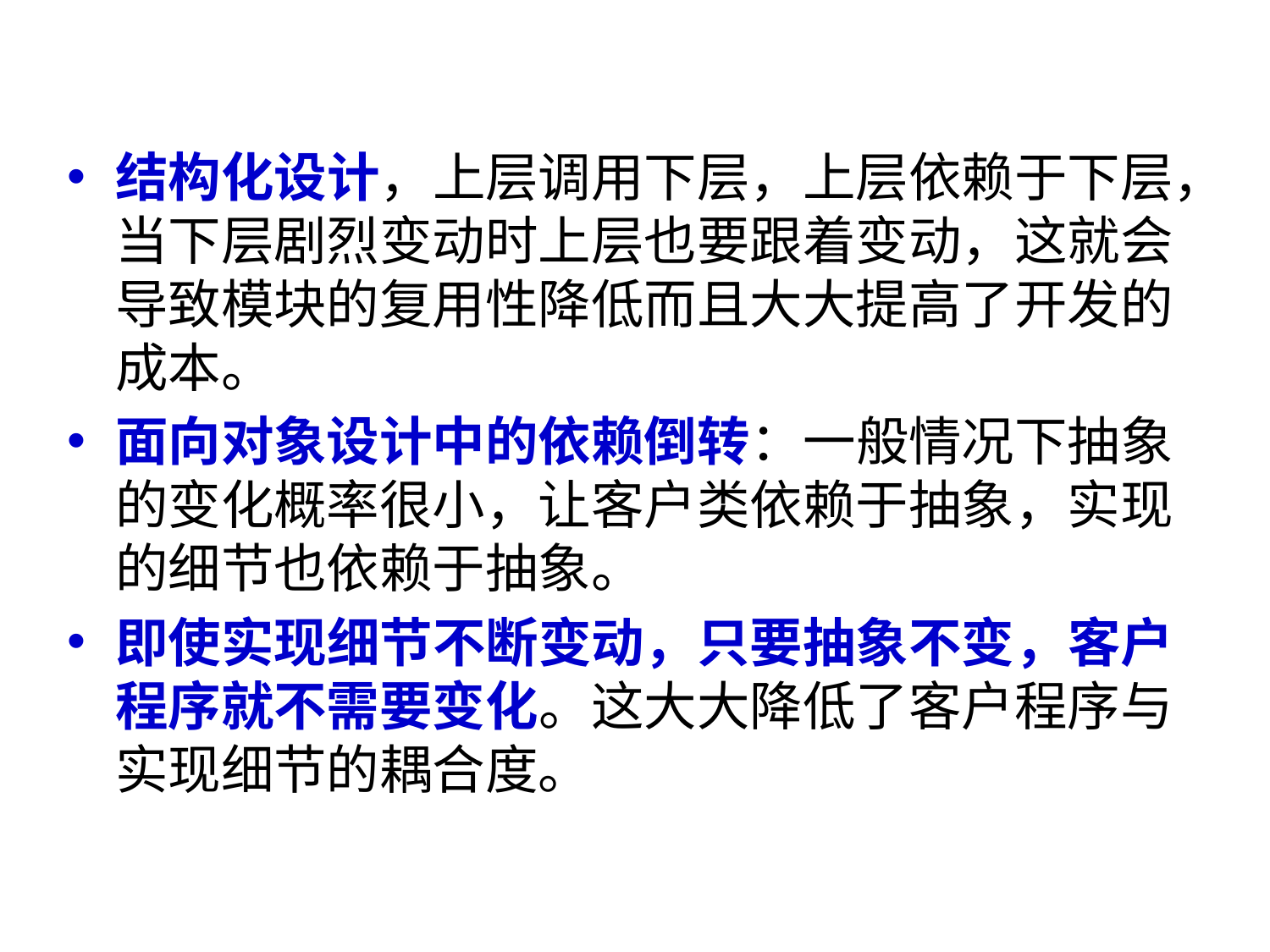

结构化设计，上层调用下层，上层依赖于下层，当下层剧烈变动时上层也要跟着变动，这就会导致模块的复用性降低而且大大提高了开发的成本。
面向对象设计中的依赖倒转：一般情况下抽象的变化概率很小，让客户类依赖于抽象，实现的细节也依赖于抽象。
即使实现细节不断变动，只要抽象不变，客户程序就不需要变化。这大大降低了客户程序与实现细节的耦合度。